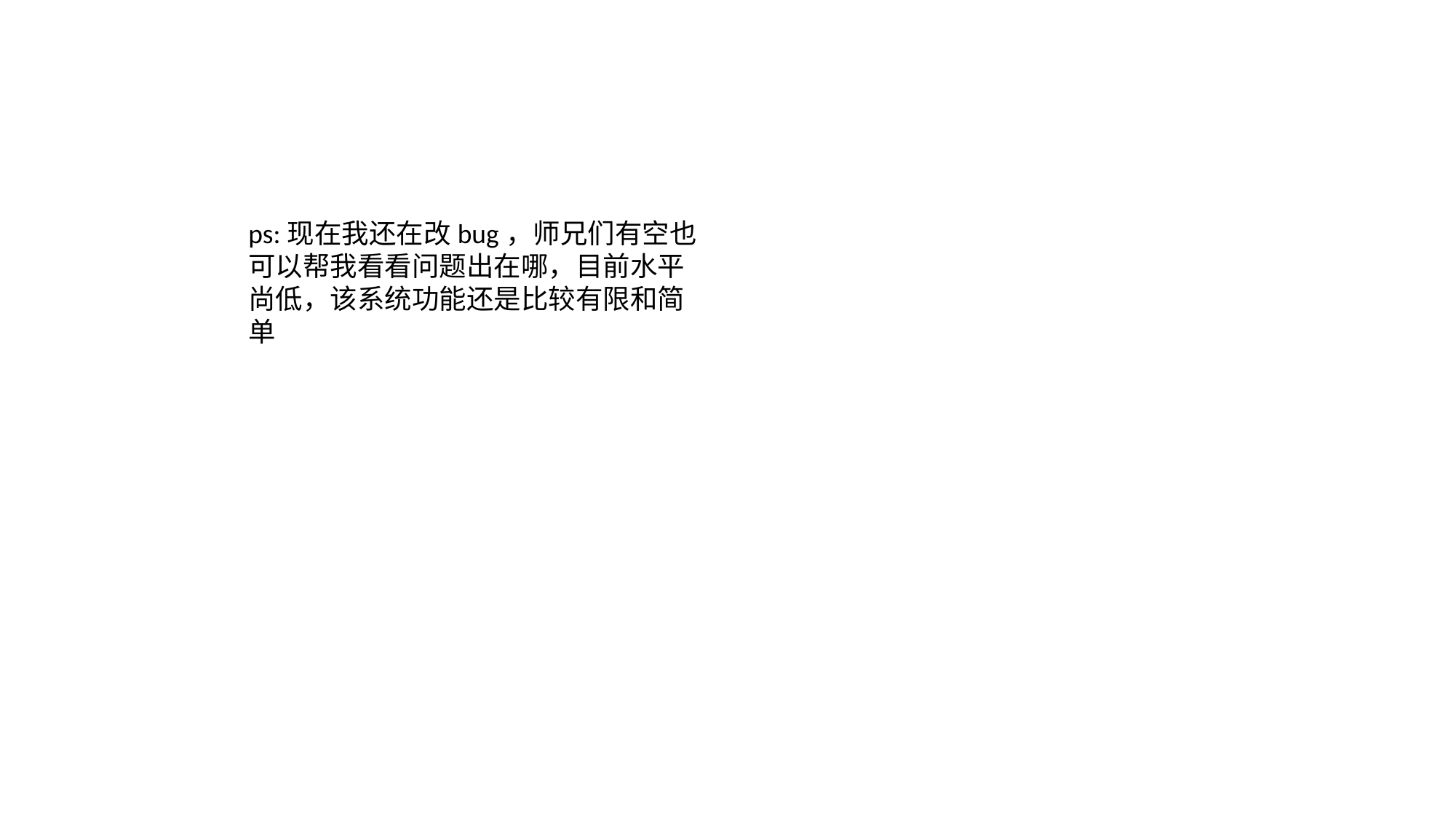

ps:现在我还在改bug，师兄们有空也可以帮我看看问题出在哪，目前水平尚低，该系统功能还是比较有限和简单